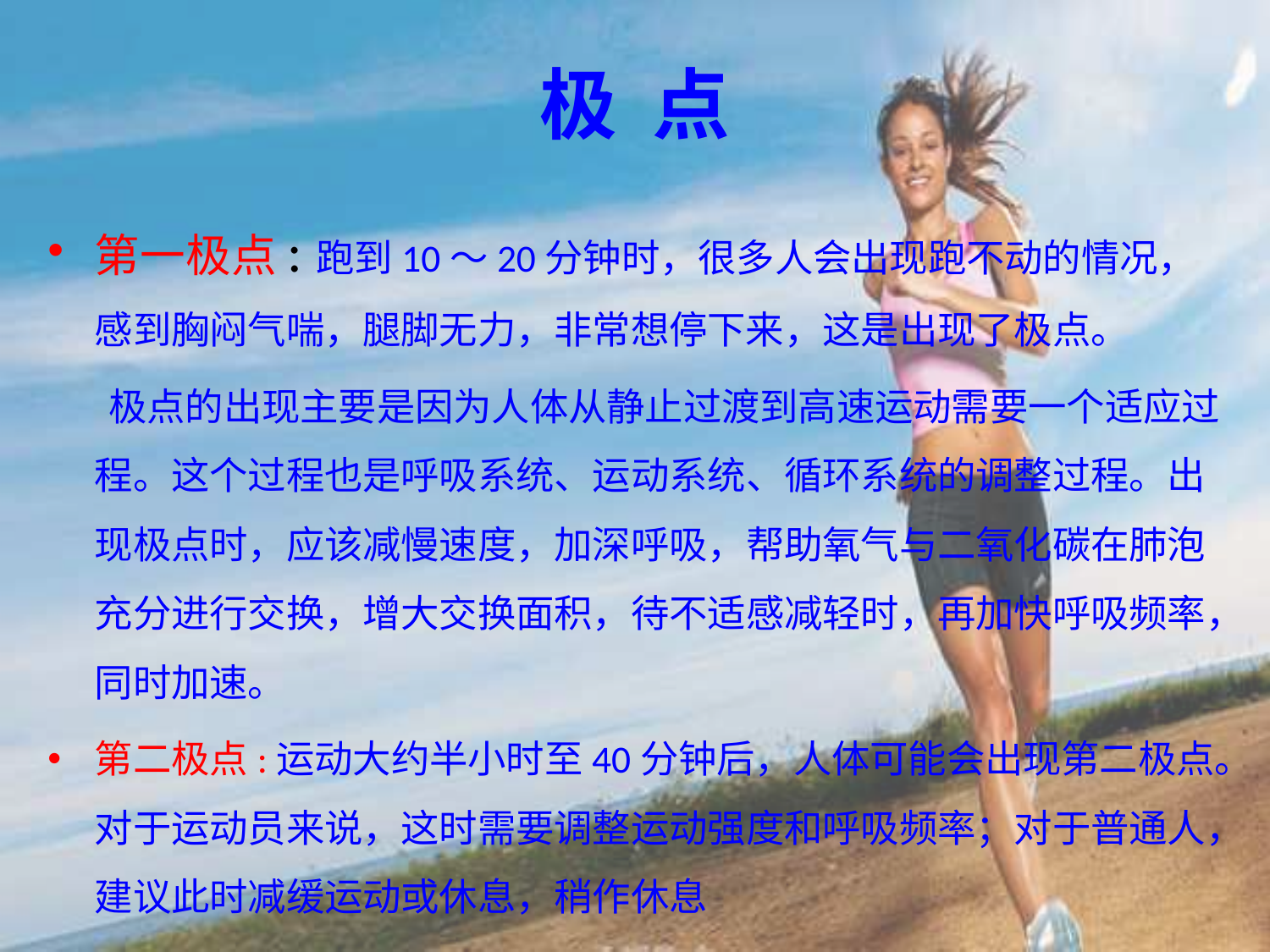

# 极  点
第一极点:跑到10～20分钟时，很多人会出现跑不动的情况，感到胸闷气喘，腿脚无力，非常想停下来，这是出现了极点。
      极点的出现主要是因为人体从静止过渡到高速运动需要一个适应过程。这个过程也是呼吸系统、运动系统、循环系统的调整过程。出现极点时，应该减慢速度，加深呼吸，帮助氧气与二氧化碳在肺泡充分进行交换，增大交换面积，待不适感减轻时，再加快呼吸频率，同时加速。
第二极点:运动大约半小时至40分钟后，人体可能会出现第二极点。对于运动员来说，这时需要调整运动强度和呼吸频率；对于普通人，建议此时减缓运动或休息，稍作休息